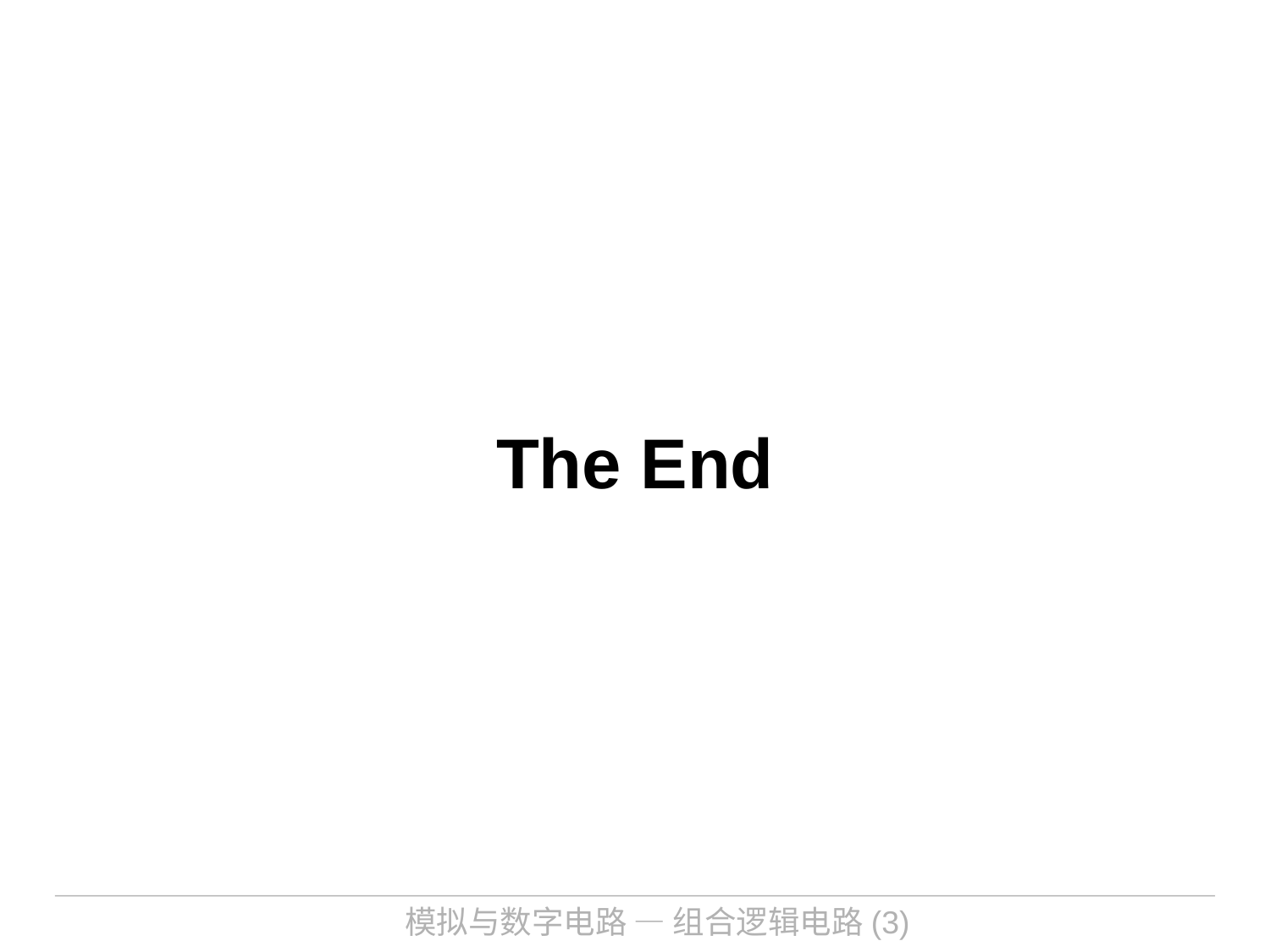

# The End

模拟与数字电路 — 组合逻辑电路(3)
15